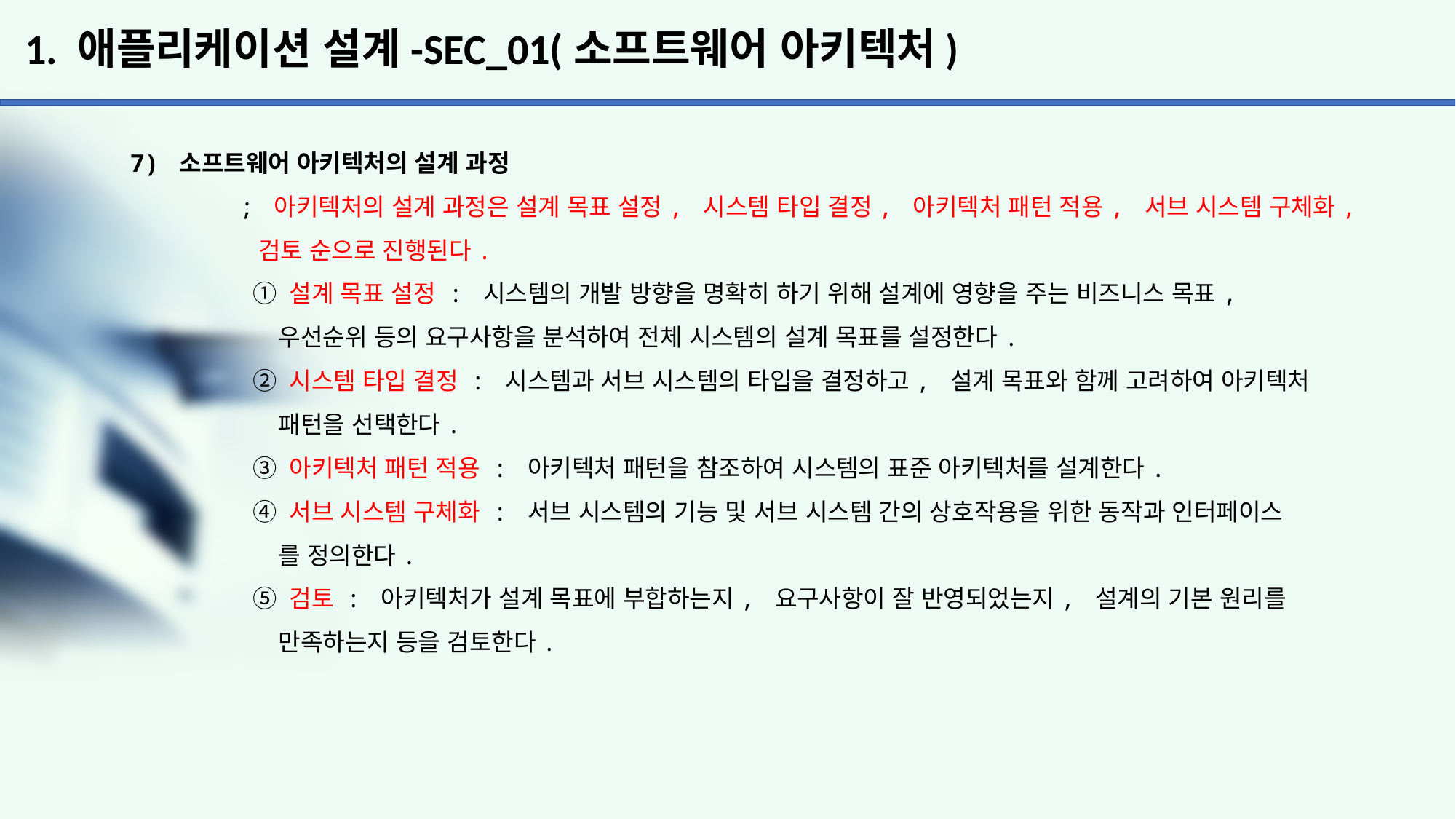

# 1. 애플리케이션 설계-SEC_01(소프트웨어 아키텍처)
7) 소프트웨어 아키텍처의 설계 과정
	; 아키텍처의 설계 과정은 설계 목표 설정, 시스템 타입 결정, 아키텍처 패턴 적용, 서브 시스템 구체화,
	  검토 순으로 진행된다.
	  ① 설계 목표 설정 : 시스템의 개발 방향을 명확히 하기 위해 설계에 영향을 주는 비즈니스 목표,
	     우선순위 등의 요구사항을 분석하여 전체 시스템의 설계 목표를 설정한다.
	  ② 시스템 타입 결정 : 시스템과 서브 시스템의 타입을 결정하고, 설계 목표와 함께 고려하여 아키텍처
	     패턴을 선택한다.
	  ③ 아키텍처 패턴 적용 : 아키텍처 패턴을 참조하여 시스템의 표준 아키텍처를 설계한다.
	  ④ 서브 시스템 구체화 : 서브 시스템의 기능 및 서브 시스템 간의 상호작용을 위한 동작과 인터페이스
	     를 정의한다.
	  ⑤ 검토 : 아키텍처가 설계 목표에 부합하는지, 요구사항이 잘 반영되었는지, 설계의 기본 원리를
	     만족하는지 등을 검토한다.